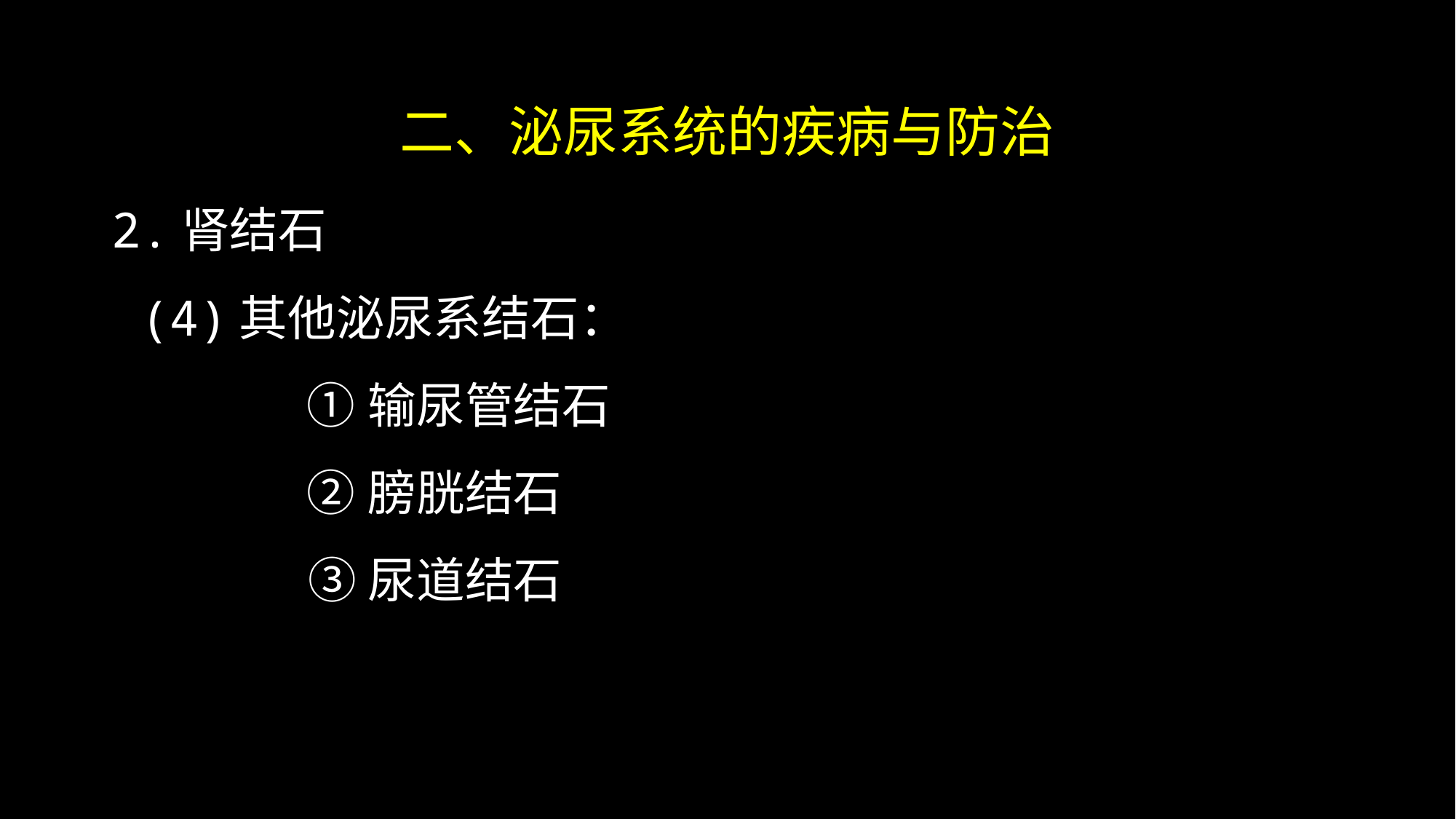

二、泌尿系统的疾病与防治
2.肾结石
 (4)其他泌尿系结石：
                  ①输尿管结石
                  ②膀胱结石
                  ③尿道结石